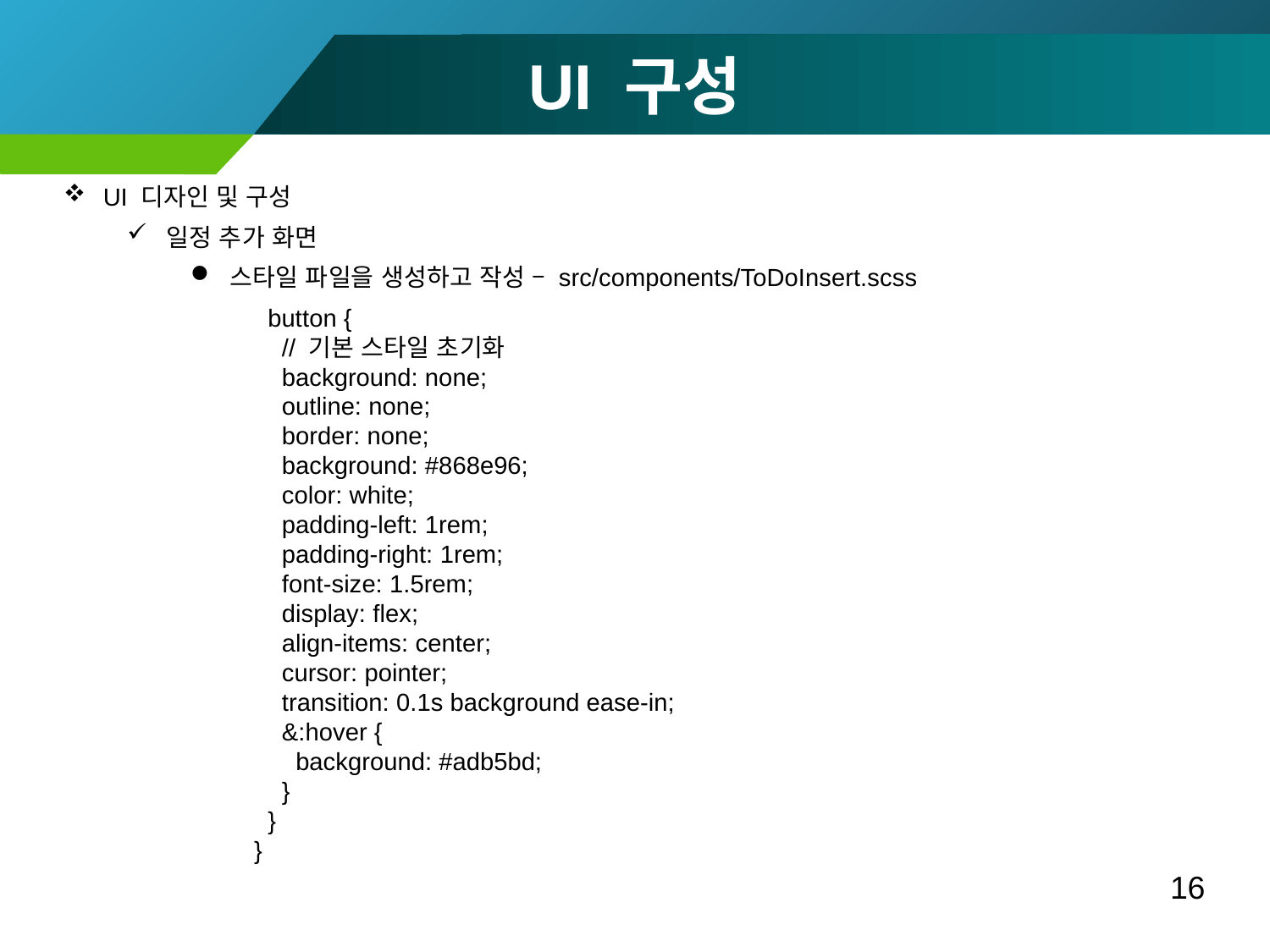

UI 구성
UI 디자인 및 구성
일정 추가 화면
스타일 파일을 생성하고 작성 – src/components/ToDoInsert.scss
  button {
    // 기본 스타일 초기화
    background: none;
    outline: none;
    border: none;
    background: #868e96;
    color: white;
    padding-left: 1rem;
    padding-right: 1rem;
    font-size: 1.5rem;
    display: flex;
    align-items: center;
    cursor: pointer;
    transition: 0.1s background ease-in;
    &:hover {
      background: #adb5bd;
    }
  }
}

16